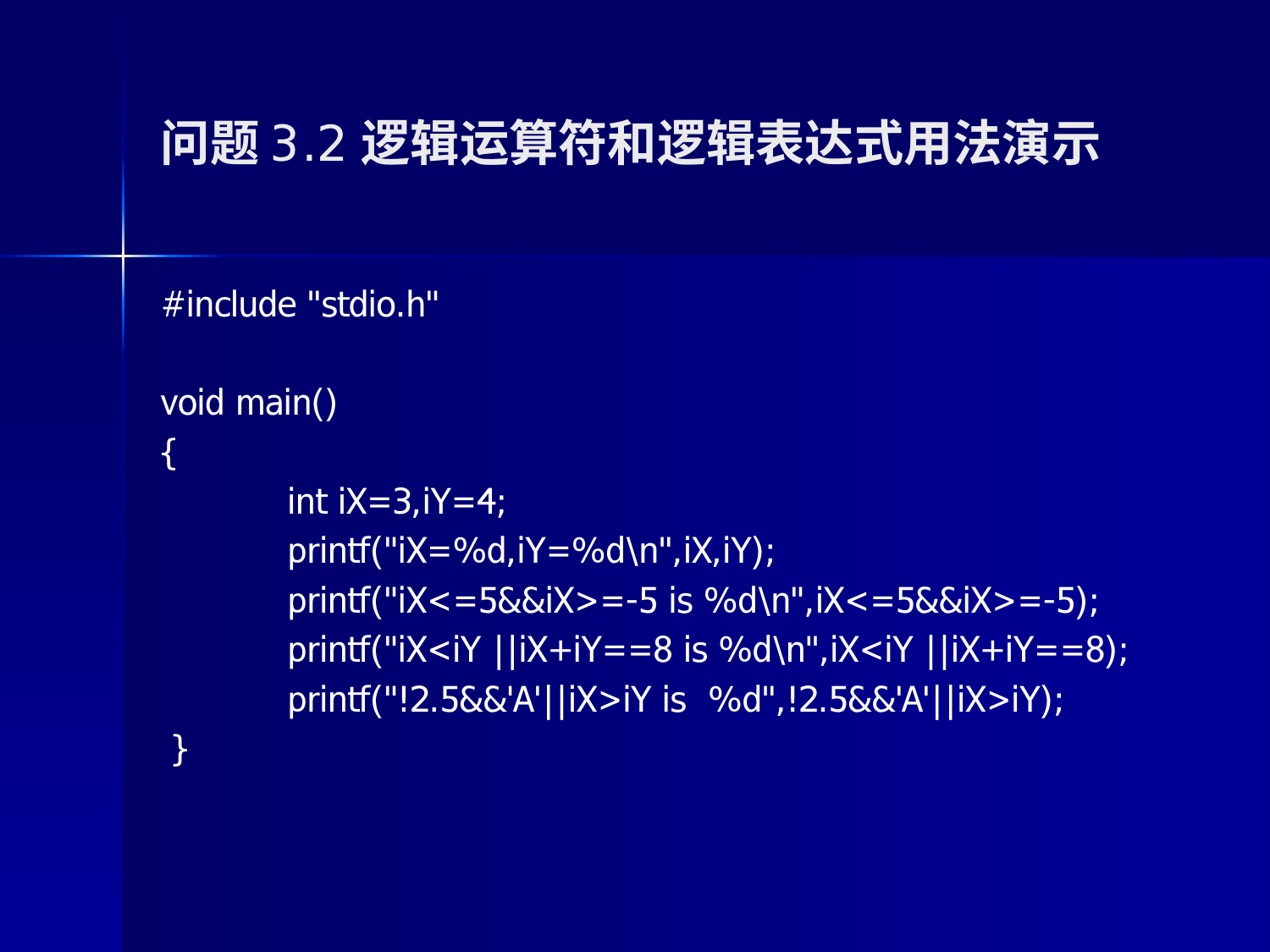

# 问题3.2逻辑运算符和逻辑表达式用法演示
#include "stdio.h"

void main()
{
	int iX=3,iY=4;
	printf("iX=%d,iY=%d\n",iX,iY);
	printf("iX<=5&&iX>=-5 is %d\n",iX<=5&&iX>=-5);
	printf("iX<iY ||iX+iY==8 is %d\n",iX<iY ||iX+iY==8);
	printf("!2.5&&'A'||iX>iY is  %d",!2.5&&'A'||iX>iY);
 }